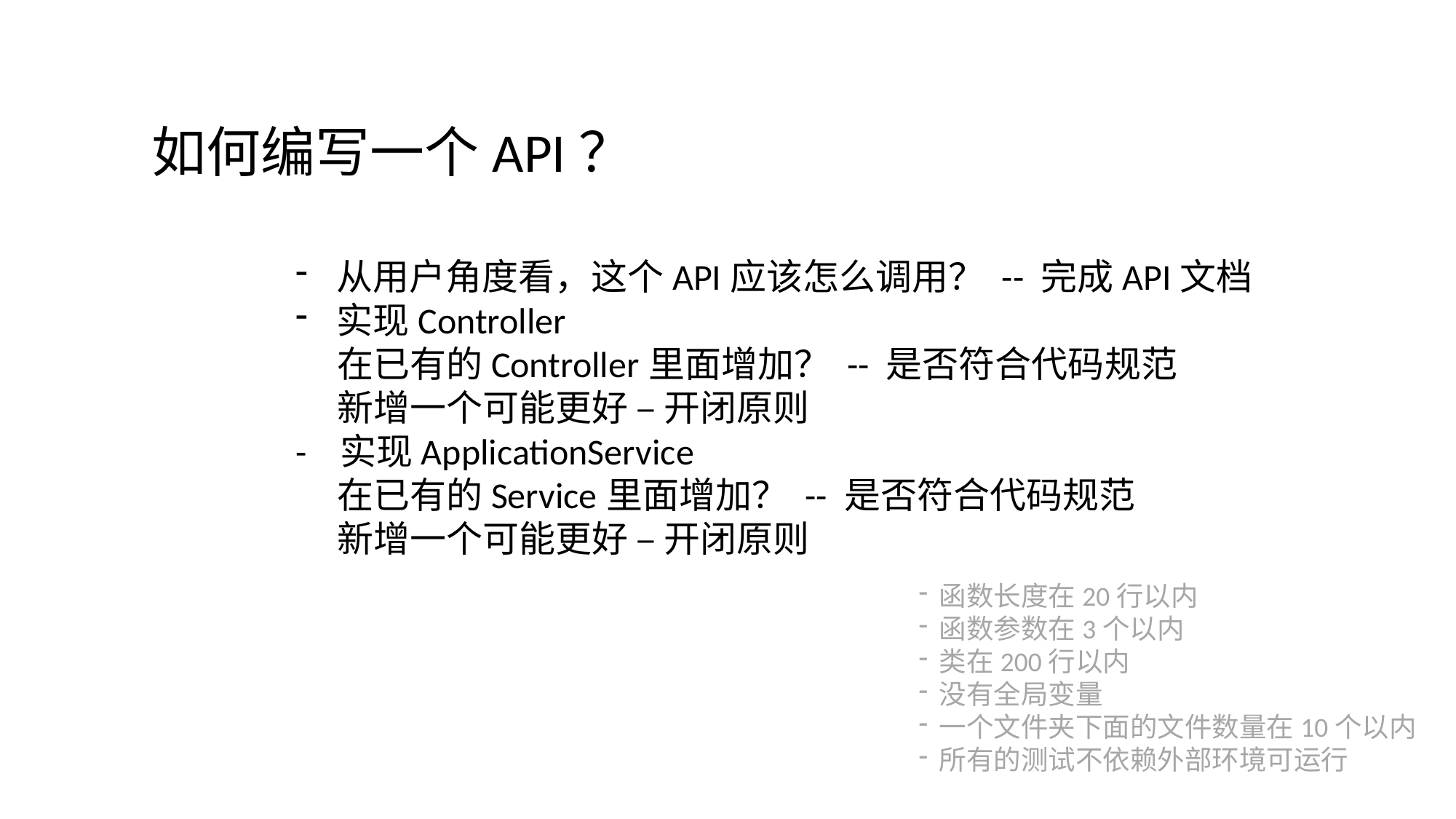

如何编写一个API？
从用户角度看，这个API应该怎么调用？ -- 完成API文档
实现Controller
    在已有的Controller里面增加？ -- 是否符合代码规范
    新增一个可能更好 – 开闭原则
-   实现ApplicationService
    在已有的Service里面增加？ -- 是否符合代码规范
    新增一个可能更好 – 开闭原则

函数长度在20行以内
函数参数在3个以内
类在200行以内
没有全局变量
一个文件夹下面的文件数量在10个以内
所有的测试不依赖外部环境可运行